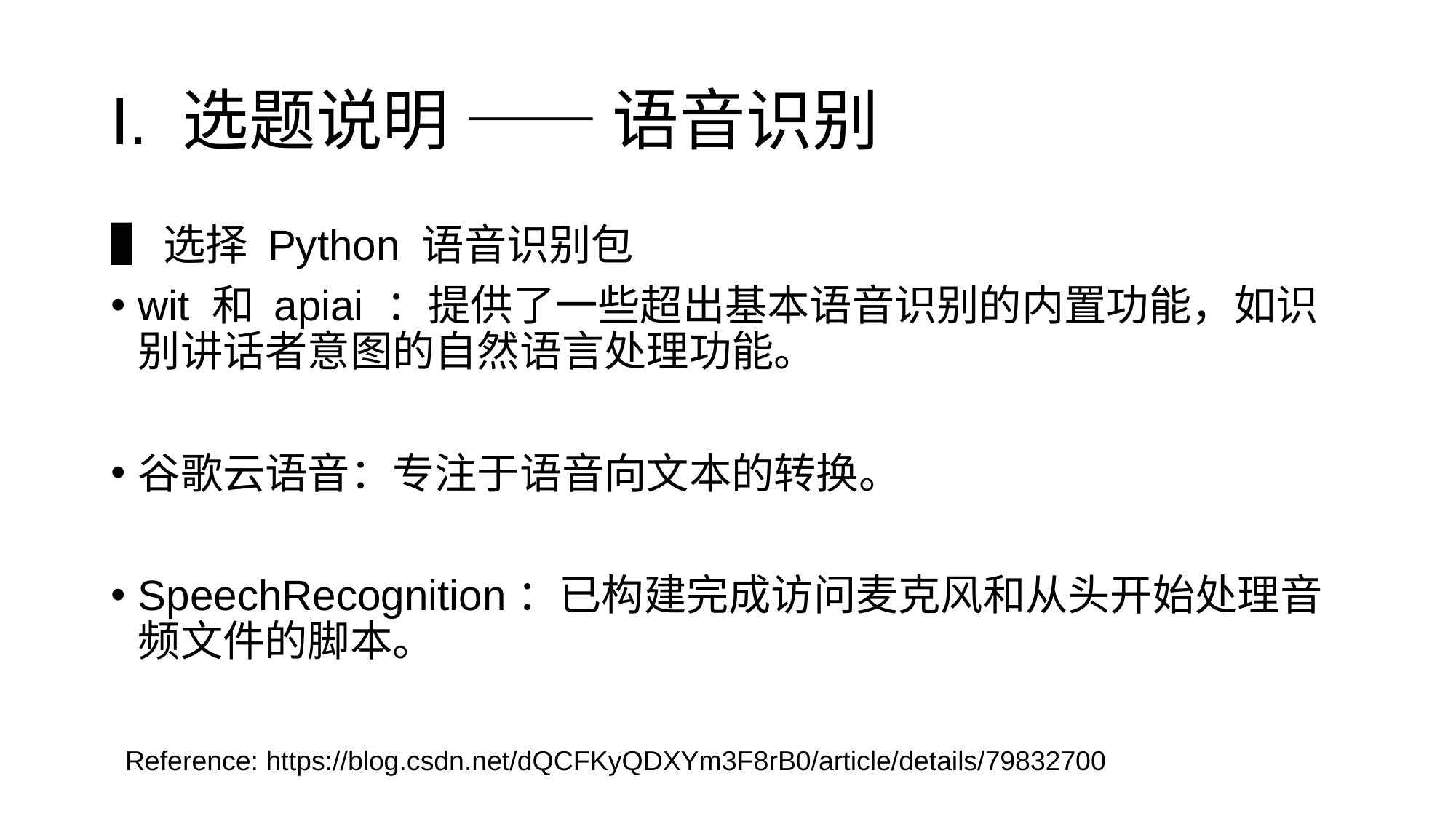

# I. 选题说明 —— 语音识别
▌选择 Python 语音识别包
wit 和 apiai ：提供了一些超出基本语音识别的内置功能，如识别讲话者意图的自然语言处理功能。

谷歌云语音：专注于语音向文本的转换。

SpeechRecognition：已构建完成访问麦克风和从头开始处理音频文件的脚本。

Reference: https://blog.csdn.net/dQCFKyQDXYm3F8rB0/article/details/79832700